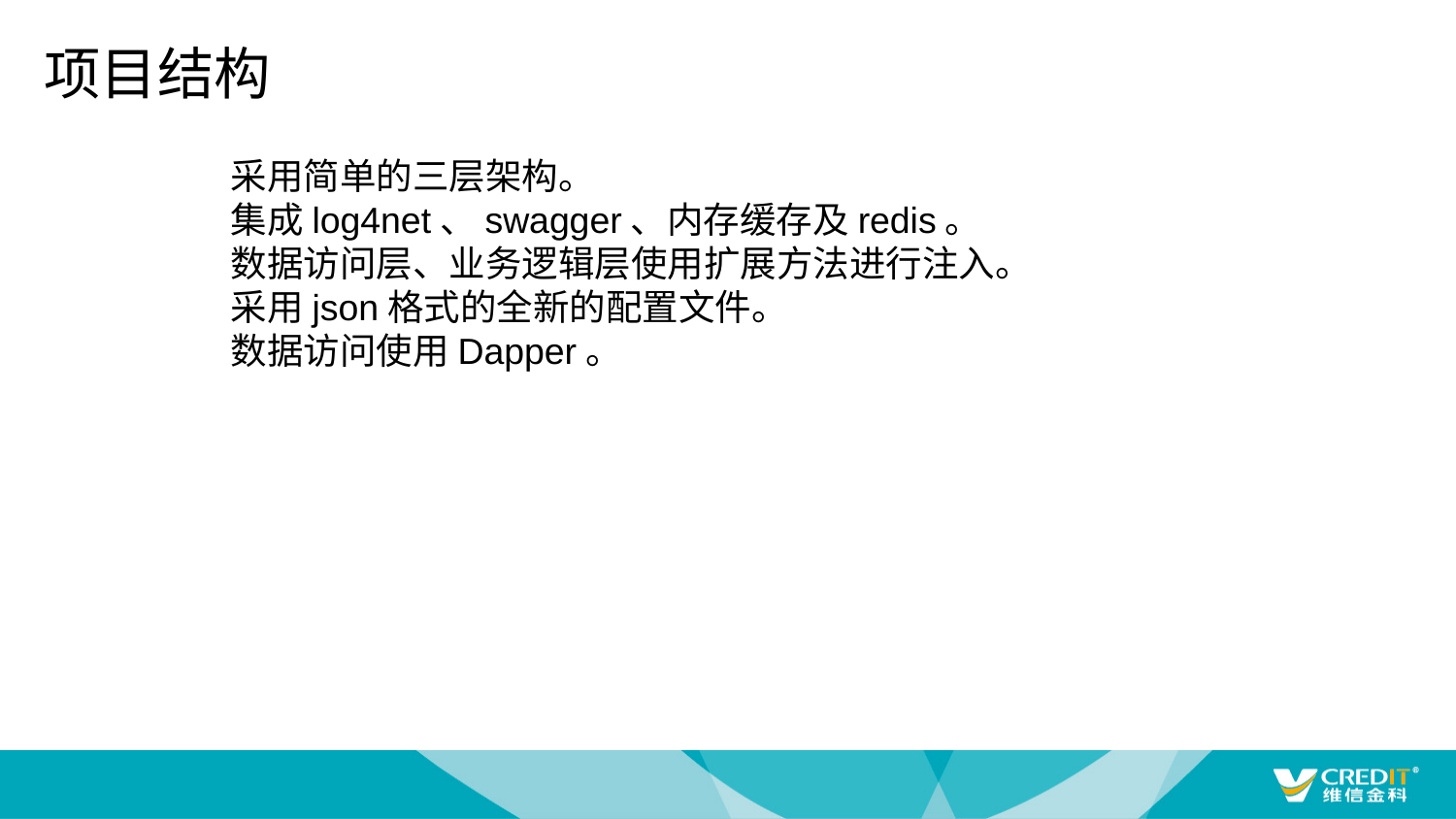

项目结构
       采用简单的三层架构。
       集成log4net、swagger、内存缓存及redis。
       数据访问层、业务逻辑层使用扩展方法进行注入。
       采用json格式的全新的配置文件。
       数据访问使用Dapper。